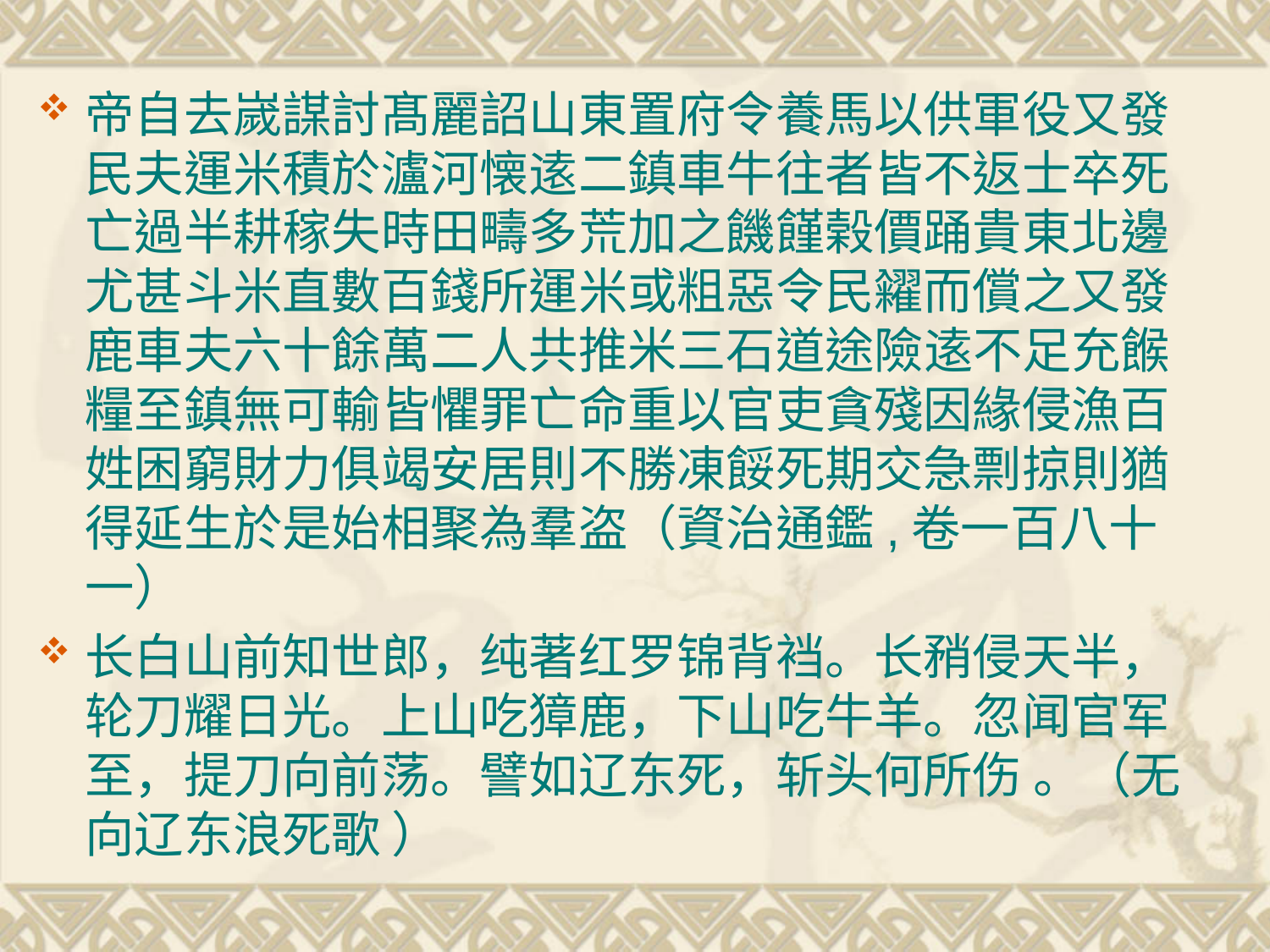

帝自去嵗謀討髙麗詔山東置府令養馬以供軍役又發民夫運米積於瀘河懐逺二鎮車牛往者皆不返士卒死亡過半耕稼失時田疇多荒加之饑饉榖價踊貴東北邊尤甚斗米直數百錢所運米或粗惡令民糴而償之又發鹿車夫六十餘萬二人共推米三石道途險逺不足充餱糧至鎮無可輸皆懼罪亡命重以官吏貪殘因緣侵漁百姓困窮財力俱竭安居則不勝凍餒死期交急剽掠則猶得延生於是始相聚為羣盗（資治通鑑,卷一百八十一）
长白山前知世郎，纯著红罗锦背裆。长矟侵天半， 轮刀耀日光。上山吃獐鹿，下山吃牛羊。忽闻官军至，提刀向前荡。譬如辽东死，斩头何所伤 。（无向辽东浪死歌 ）